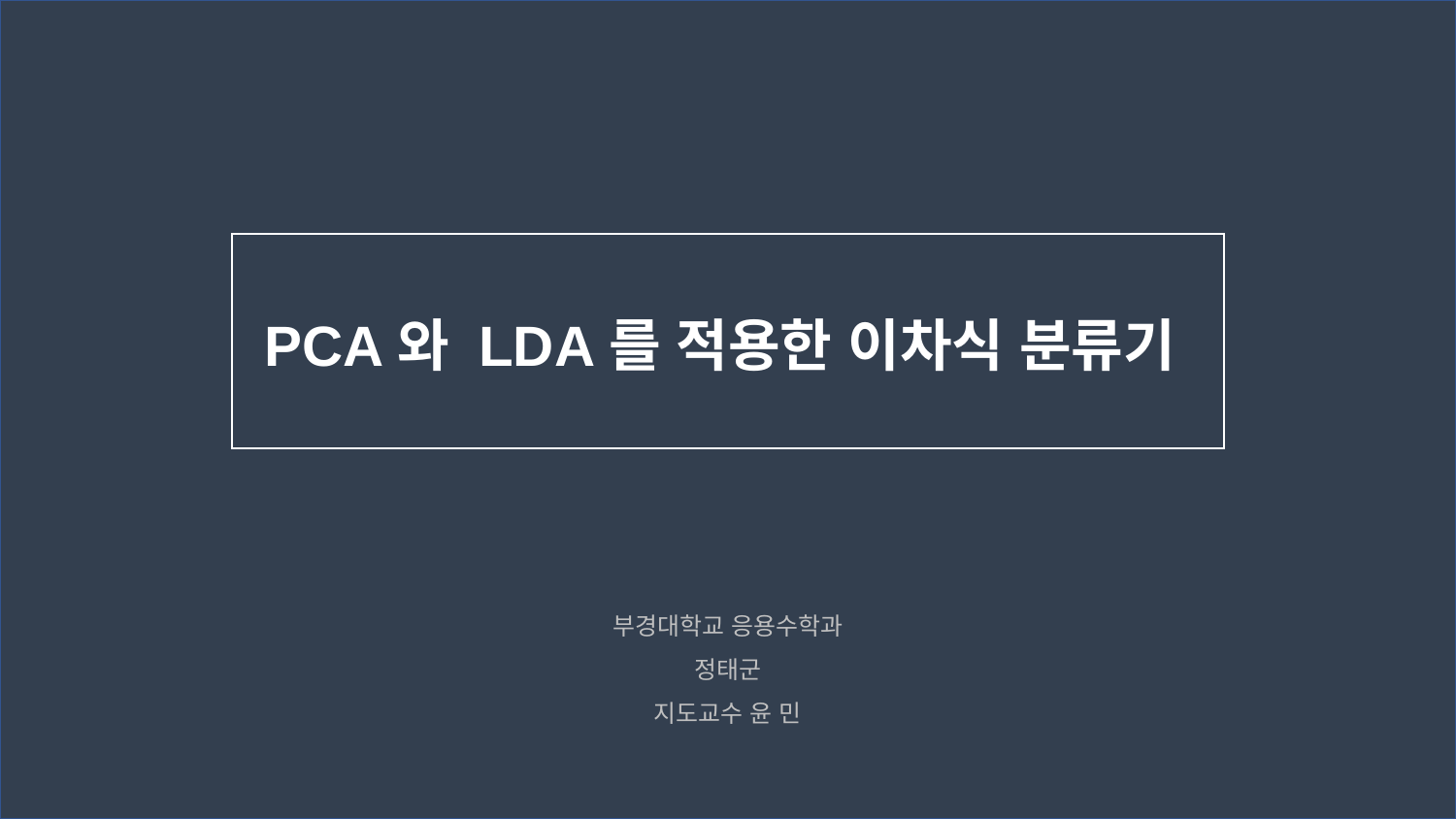

PCA와 LDA를 적용한 이차식 분류기
부경대학교 응용수학과
정태군
지도교수 윤 민